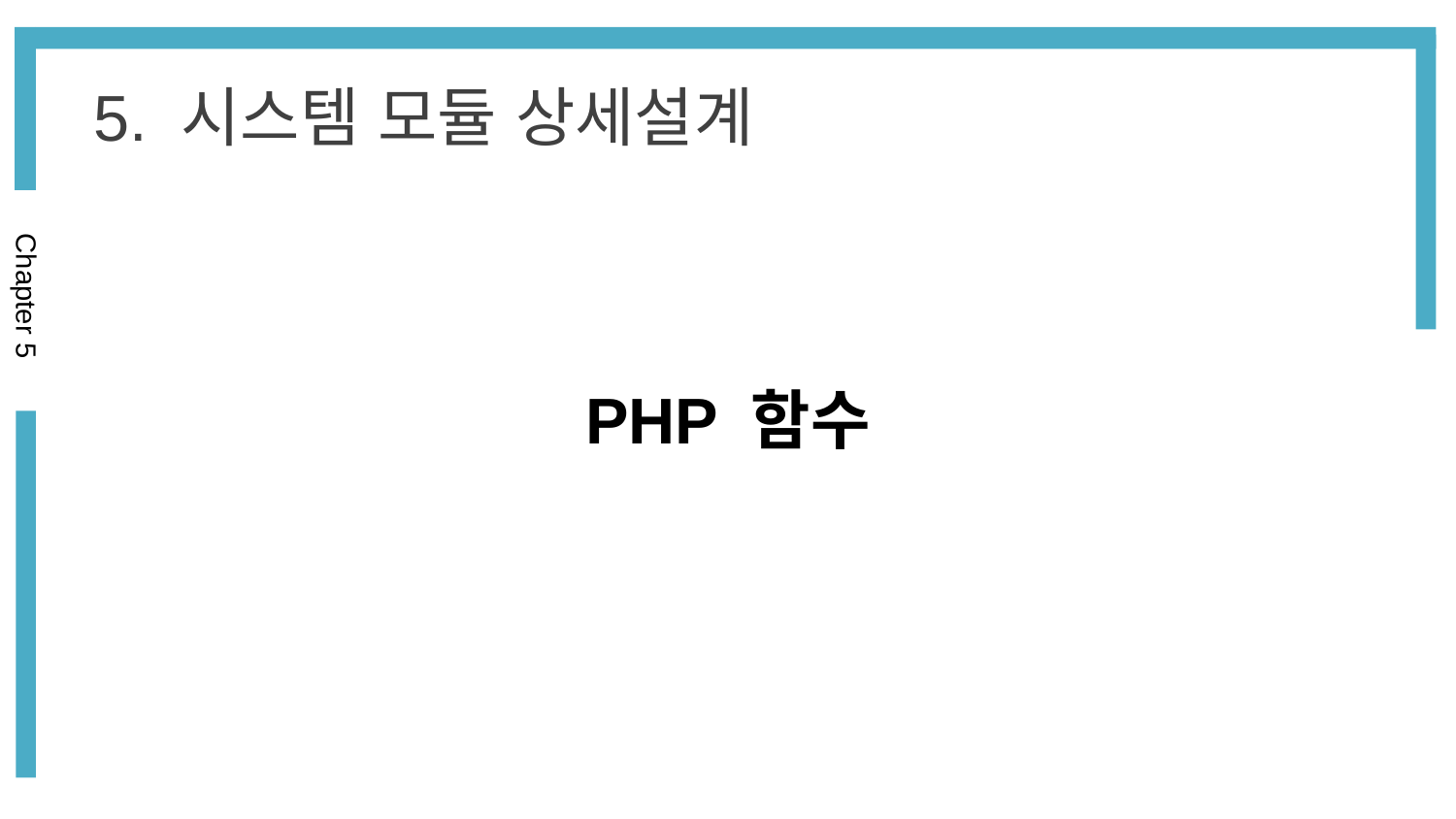

5. 시스템 모듈 상세설계

PHP 함수
Chapter 5